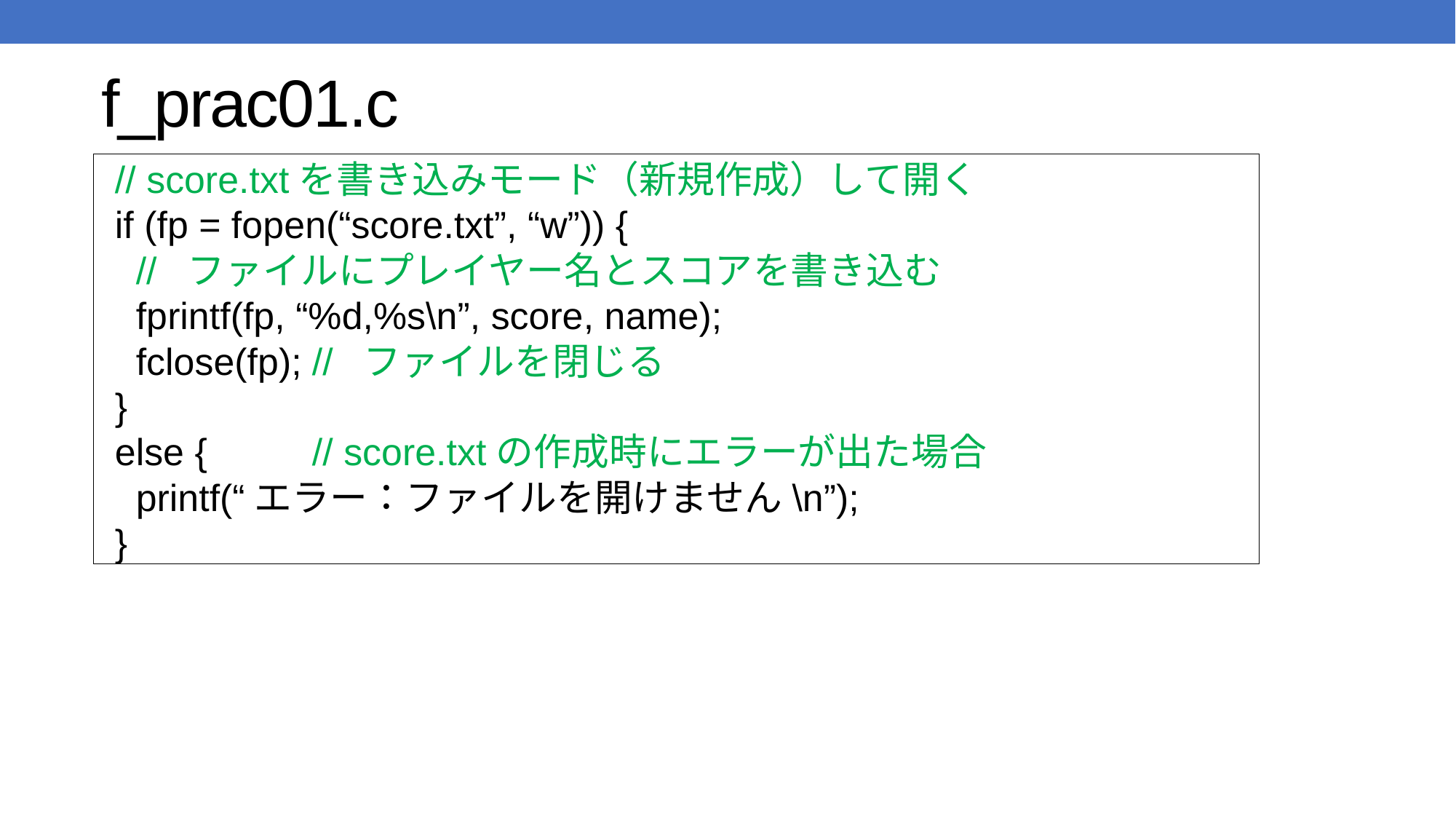

# f_prac01.c
  // score.txtを書き込みモード（新規作成）して開く
  if (fp = fopen(“score.txt”, “w”)) {
    //  ファイルにプレイヤー名とスコアを書き込む
    fprintf(fp, “%d,%s\n”, score, name);
    fclose(fp);	//  ファイルを閉じる
  }
  else {	// score.txtの作成時にエラーが出た場合
    printf(“エラー：ファイルを開けません\n”);
  }